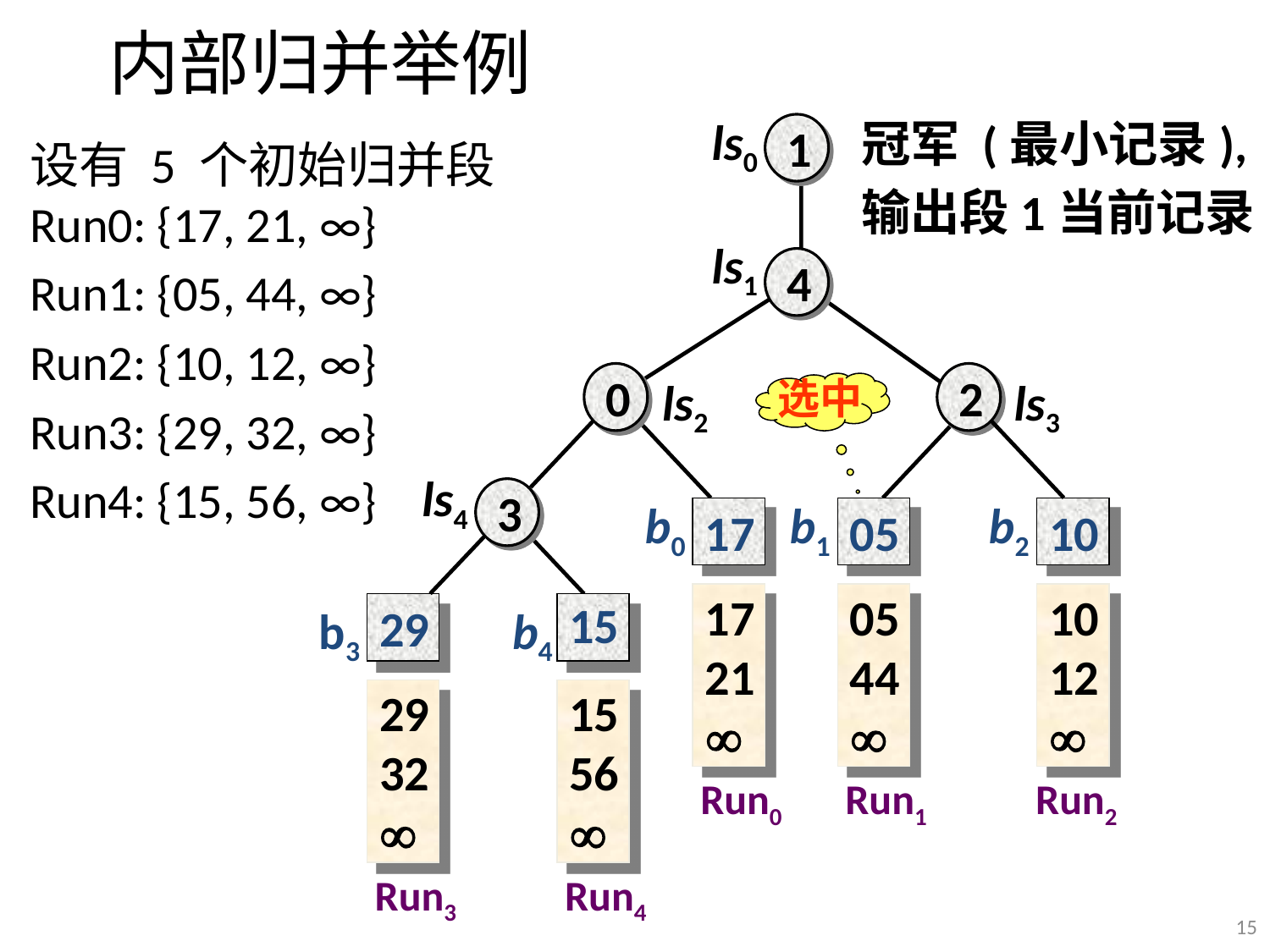

# 内部归并举例
ls0
1

ls1
4

0
2
ls2
ls3
选中

ls4
3
b0
b1
b2
17
05
10

17
21
∞
05
44
∞
10
12
∞
b3
29
b4
15
29
32
∞
15
56
∞
Run0
Run1
Run2
Run3
Run4
冠军 (最小记录),
输出段1当前记录

设有 5 个初始归并段Run0: {17, 21, ∞}
Run1: {05, 44, ∞}
Run2: {10, 12, ∞}
Run3: {29, 32, ∞}
Run4: {15, 56, ∞}
15